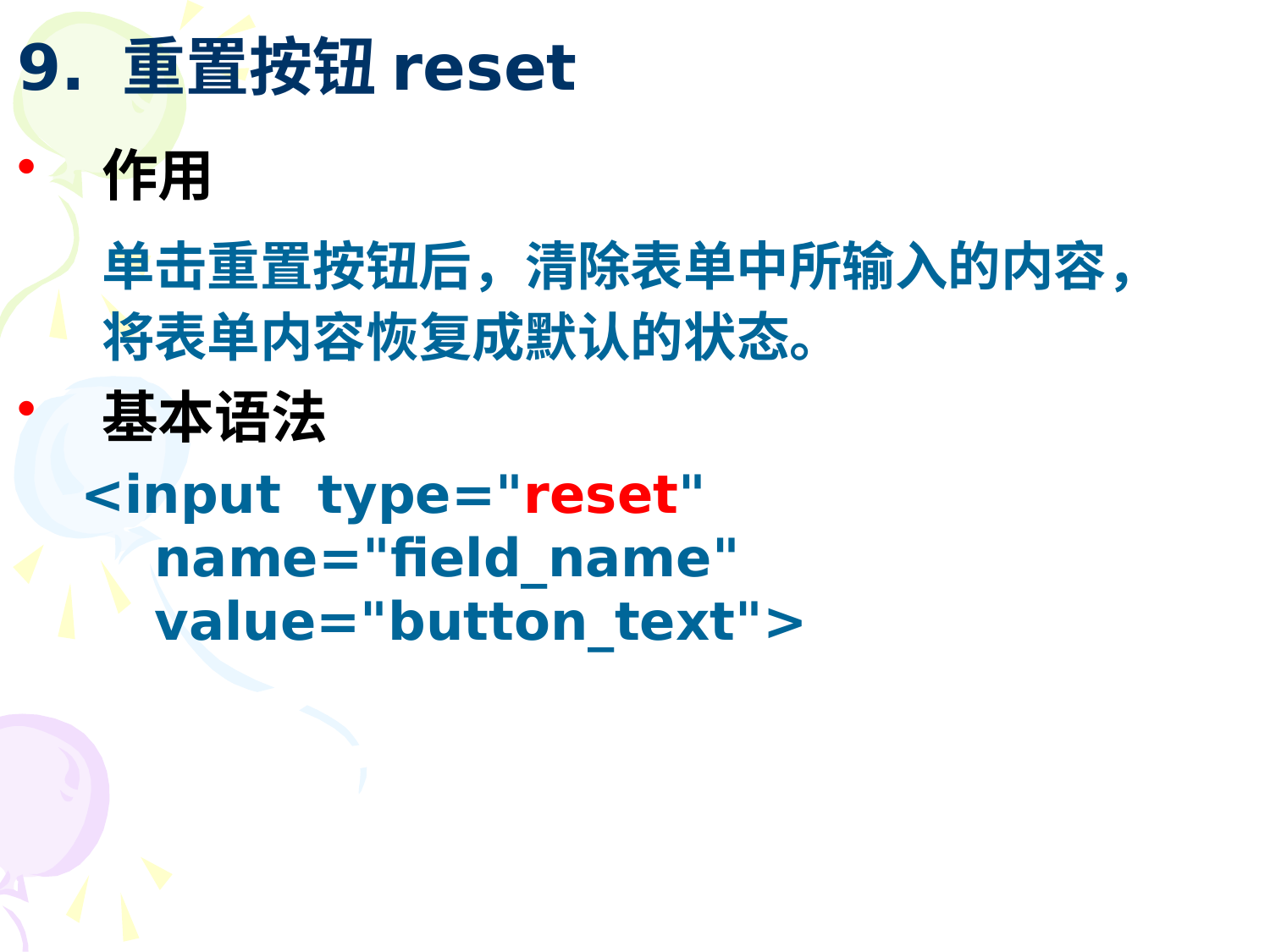

# 9. 重置按钮reset
作用
	单击重置按钮后，清除表单中所输入的内容，将表单内容恢复成默认的状态。
基本语法
<input  type="reset" name="field_name" value="button_text">